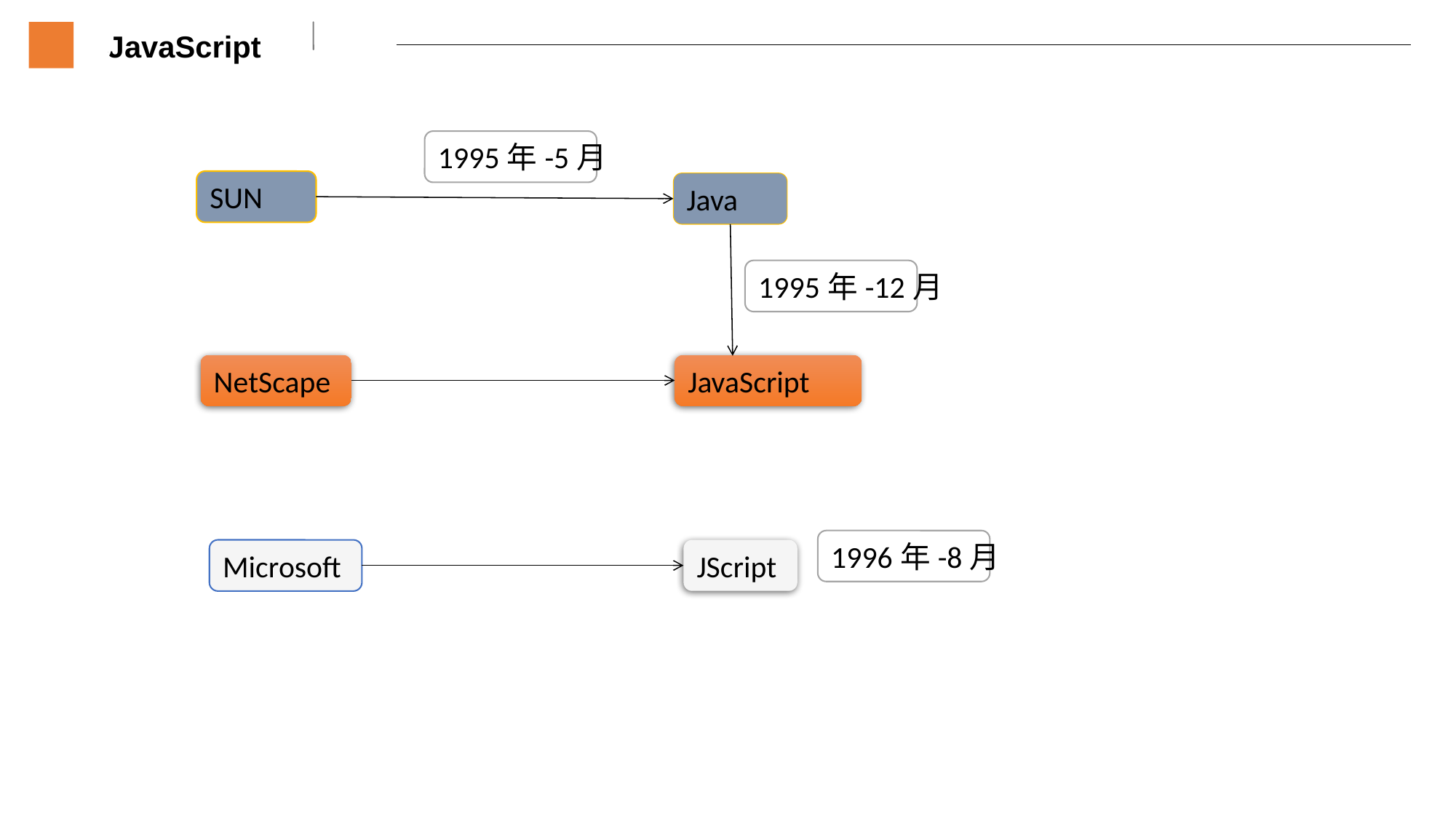

JavaScript

05
#

1995年-5月
SUN
Java
大家的期望
1995年-12月
来到这里，相信大家都有一个明确的目标，或者是希望有一技傍身，或者是希望提升自己，又或者是希望能在毕业之后通过自己的努力找到一份合心意的工作；
NetScape
JavaScript
1996年-8月
Microsoft
JScript